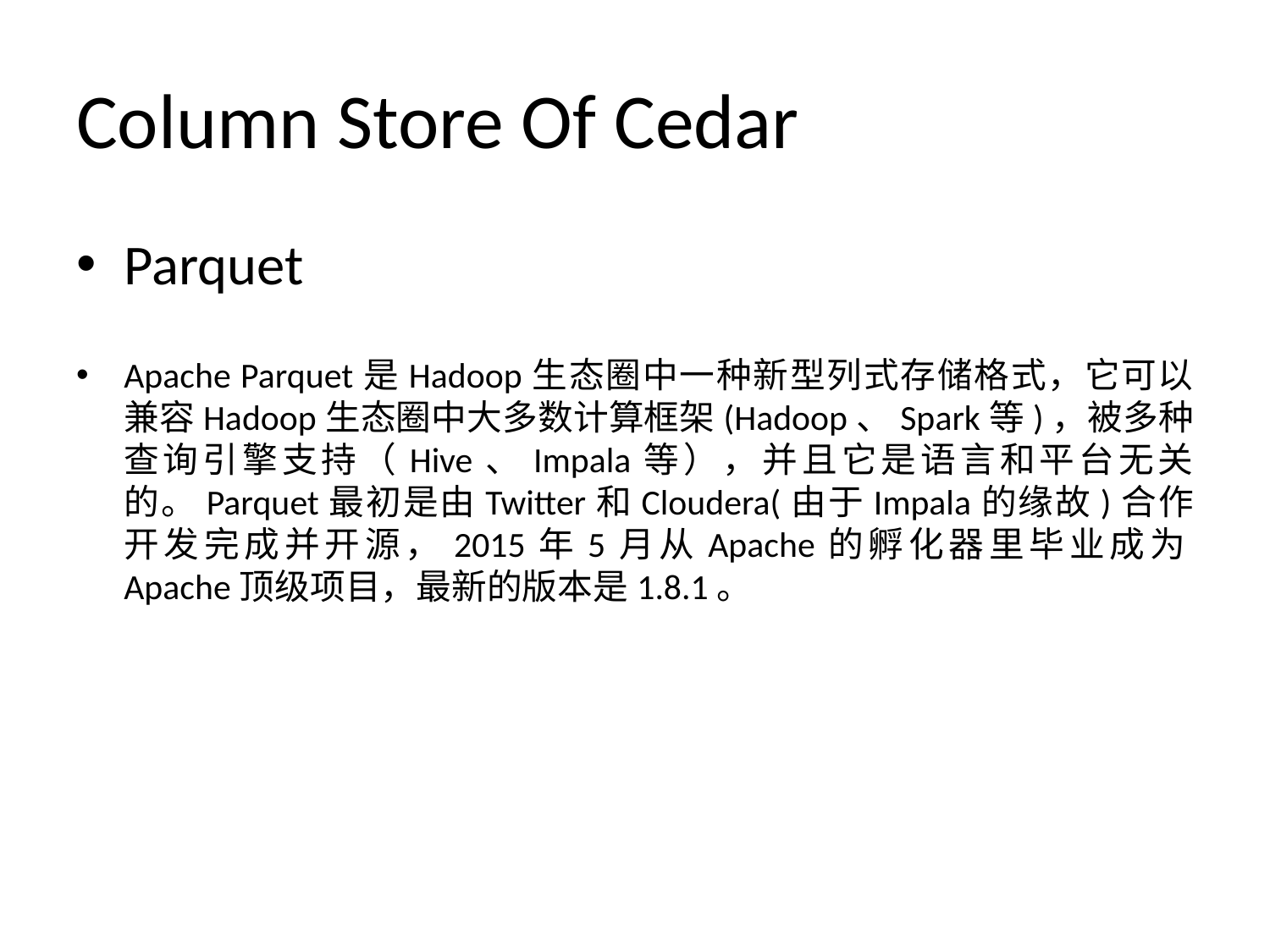

# Column Store Of Cedar
Parquet

Apache Parquet是Hadoop生态圈中一种新型列式存储格式，它可以兼容Hadoop生态圈中大多数计算框架(Hadoop、Spark等)，被多种查询引擎支持（Hive、Impala等），并且它是语言和平台无关的。Parquet最初是由Twitter和Cloudera(由于Impala的缘故)合作开发完成并开源，2015年5月从Apache的孵化器里毕业成为Apache顶级项目，最新的版本是1.8.1。